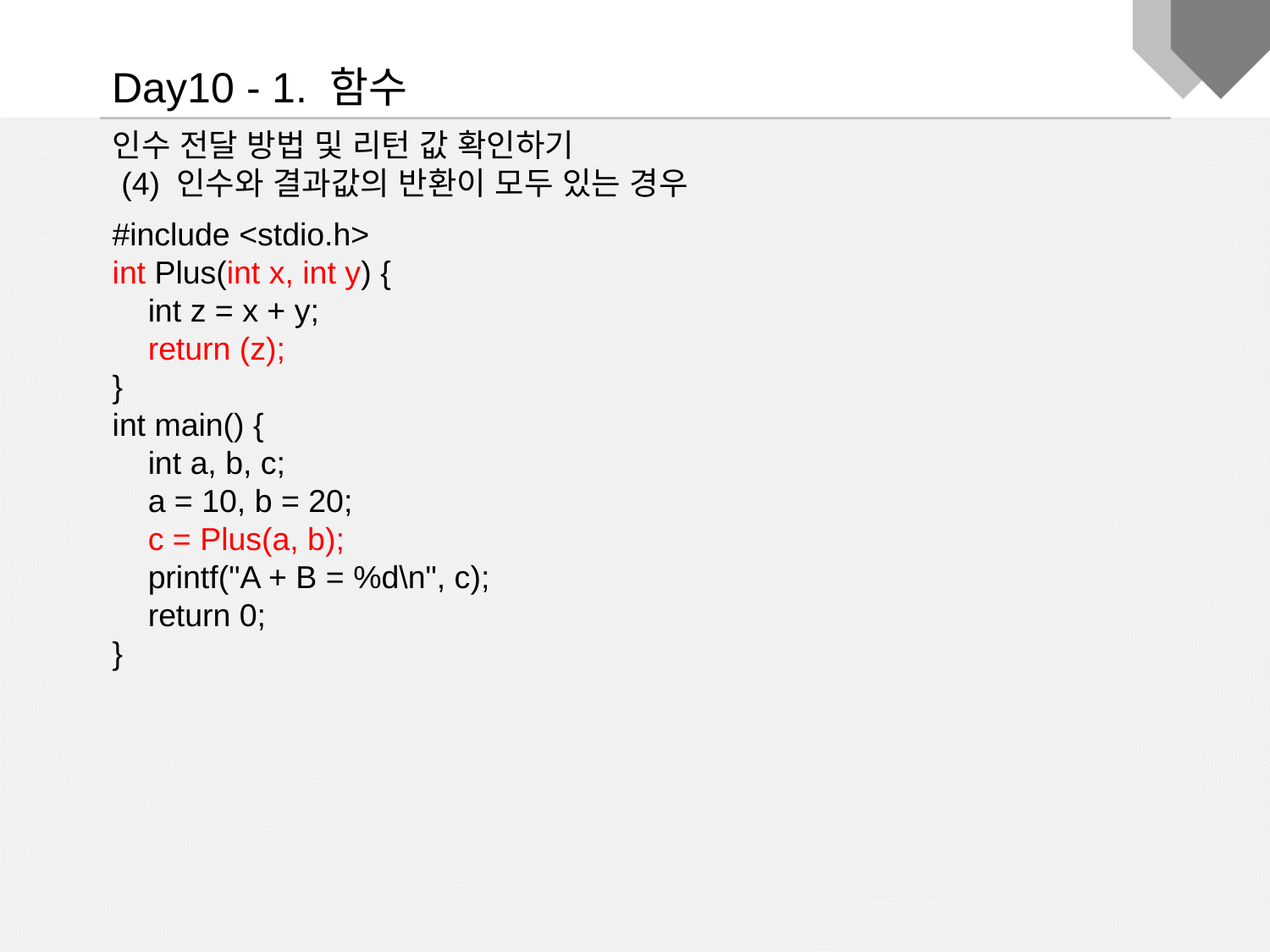

Day10 - 1. 함수
인수 전달 방법 및 리턴 값 확인하기
 (4) 인수와 결과값의 반환이 모두 있는 경우
#include <stdio.h>
int Plus(int x, int y) {
    int z = x + y;
    return (z);
}
int main() {
    int a, b, c;
    a = 10, b = 20;
    c = Plus(a, b);
    printf("A + B = %d\n", c);
    return 0;
}